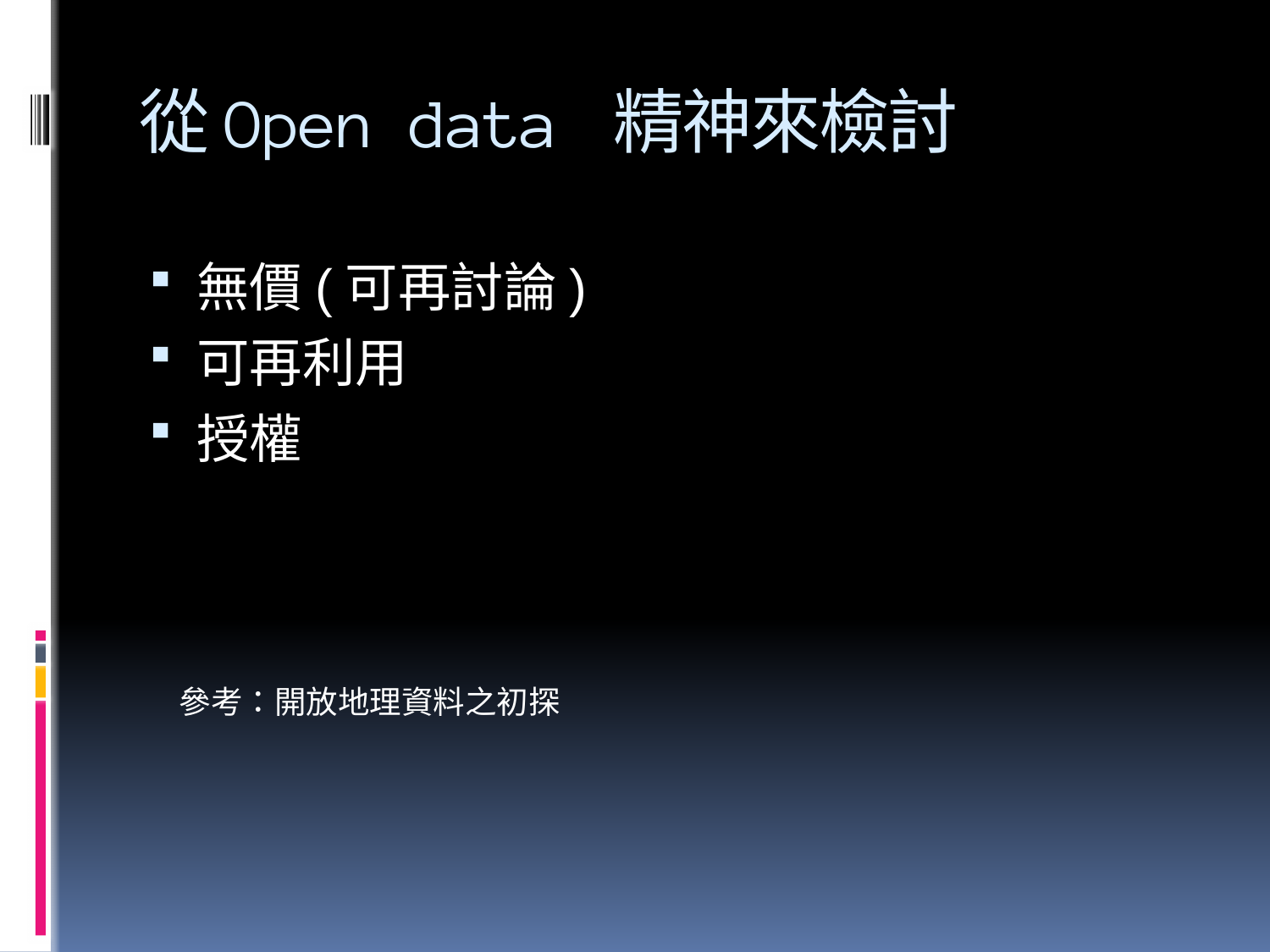

# 從Open data 精神來檢討
無價(可再討論)
可再利用
授權

參考：開放地理資料之初探